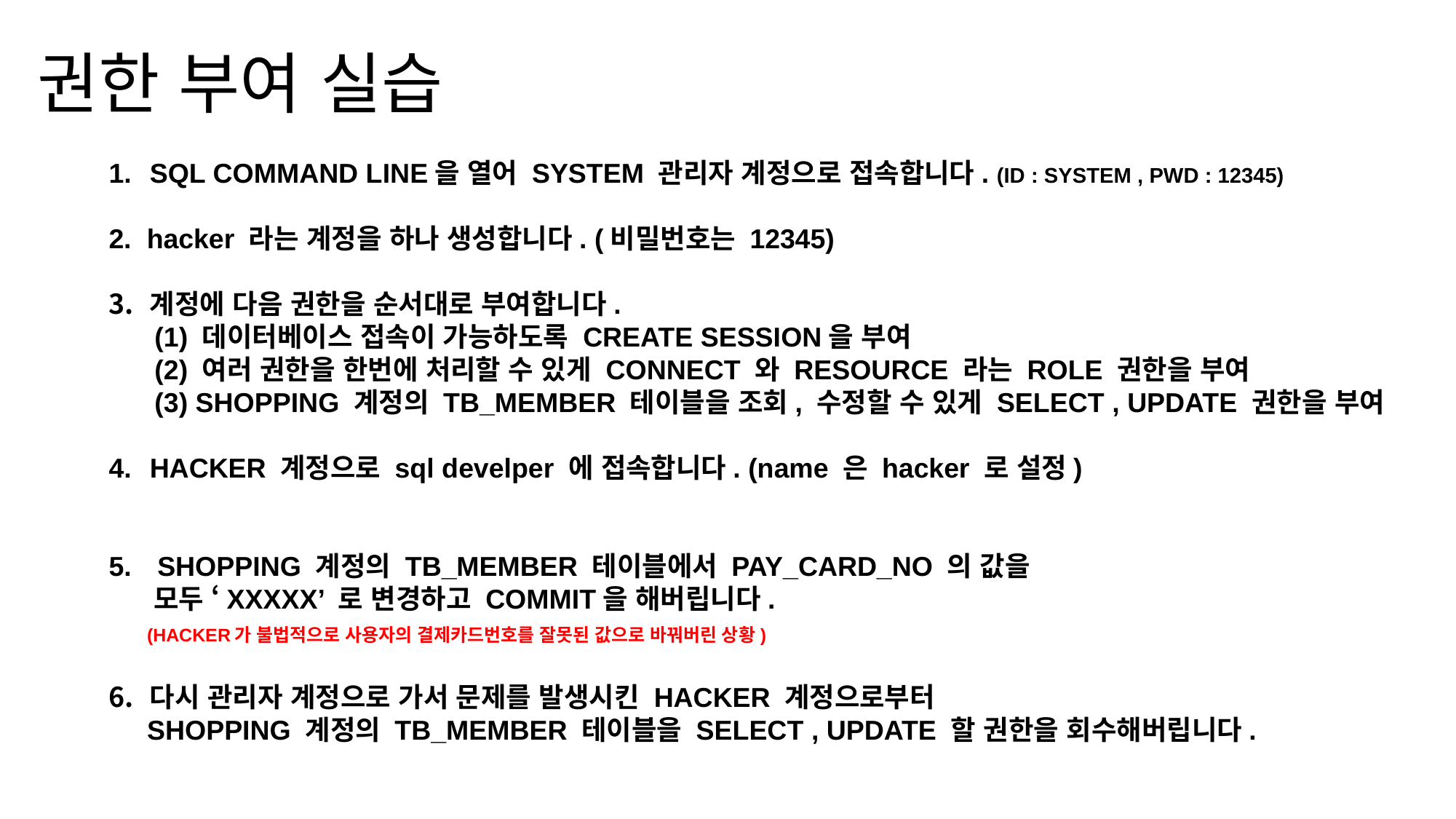

# 권한 부여 실습
SQL COMMAND LINE을 열어 SYSTEM 관리자 계정으로 접속합니다. (ID : SYSTEM , PWD : 12345)

2.  hacker 라는 계정을 하나 생성합니다. (비밀번호는 12345)

계정에 다음 권한을 순서대로 부여합니다.
      (1) 데이터베이스 접속이 가능하도록 CREATE SESSION을 부여
      (2) 여러 권한을 한번에 처리할 수 있게 CONNECT 와 RESOURCE 라는 ROLE 권한을 부여
      (3) SHOPPING 계정의 TB_MEMBER 테이블을 조회, 수정할 수 있게 SELECT , UPDATE 권한을 부여

HACKER 계정으로 sql develper 에 접속합니다. (name 은 hacker 로 설정)

 SHOPPING 계정의 TB_MEMBER 테이블에서 PAY_CARD_NO 의 값을
     모두 ‘XXXXX’ 로 변경하고 COMMIT을 해버립니다.
     (HACKER가 불법적으로 사용자의 결제카드번호를 잘못된 값으로 바꿔버린 상황)

다시 관리자 계정으로 가서 문제를 발생시킨 HACKER 계정으로부터
     SHOPPING 계정의 TB_MEMBER 테이블을 SELECT , UPDATE 할 권한을 회수해버립니다.